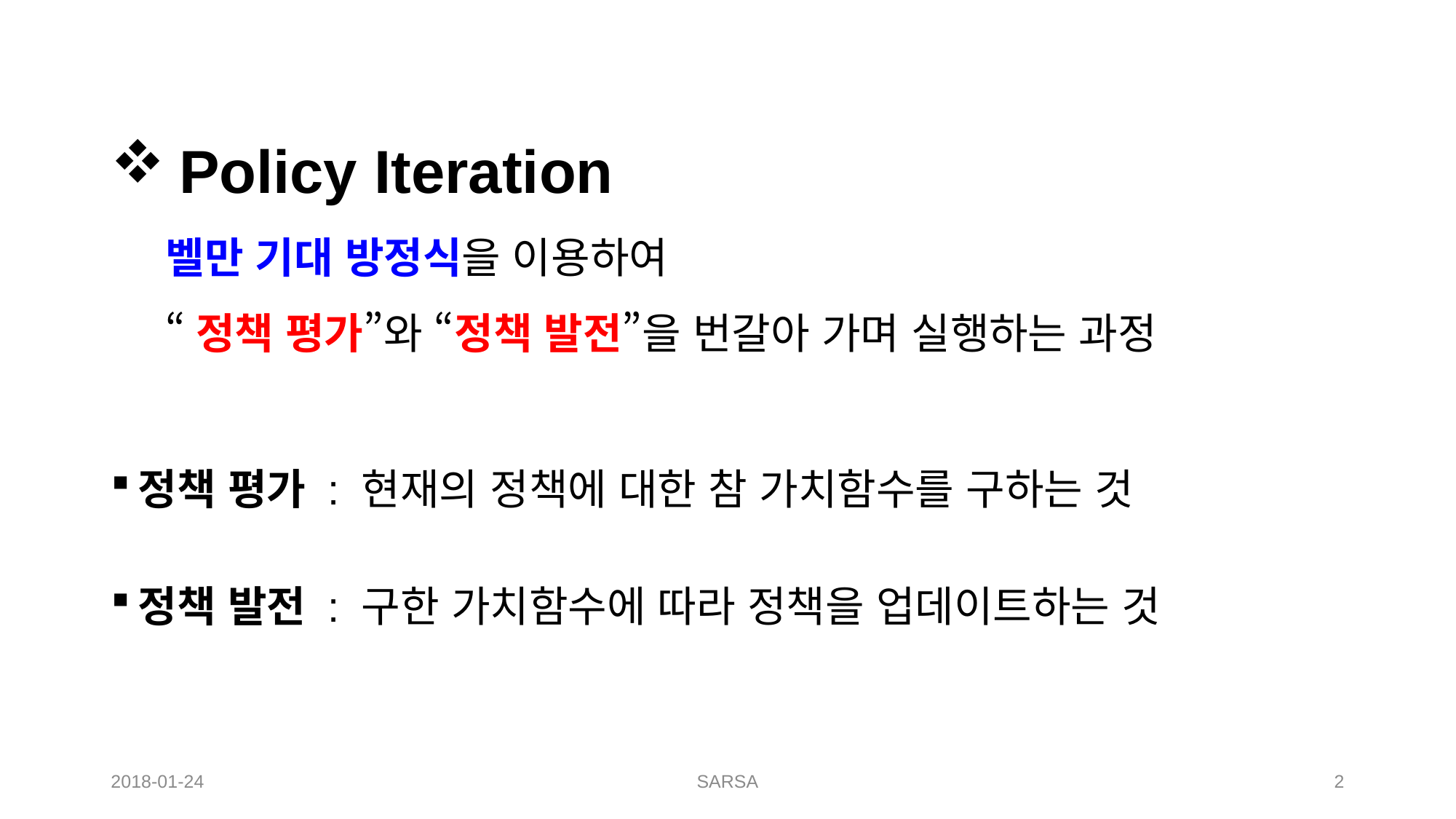

Policy Iteration
벨만 기대 방정식을 이용하여
“정책 평가”와 “정책 발전”을 번갈아 가며 실행하는 과정
정책 평가 : 현재의 정책에 대한 참 가치함수를 구하는 것
정책 발전 : 구한 가치함수에 따라 정책을 업데이트하는 것
2018-01-24
SARSA
2